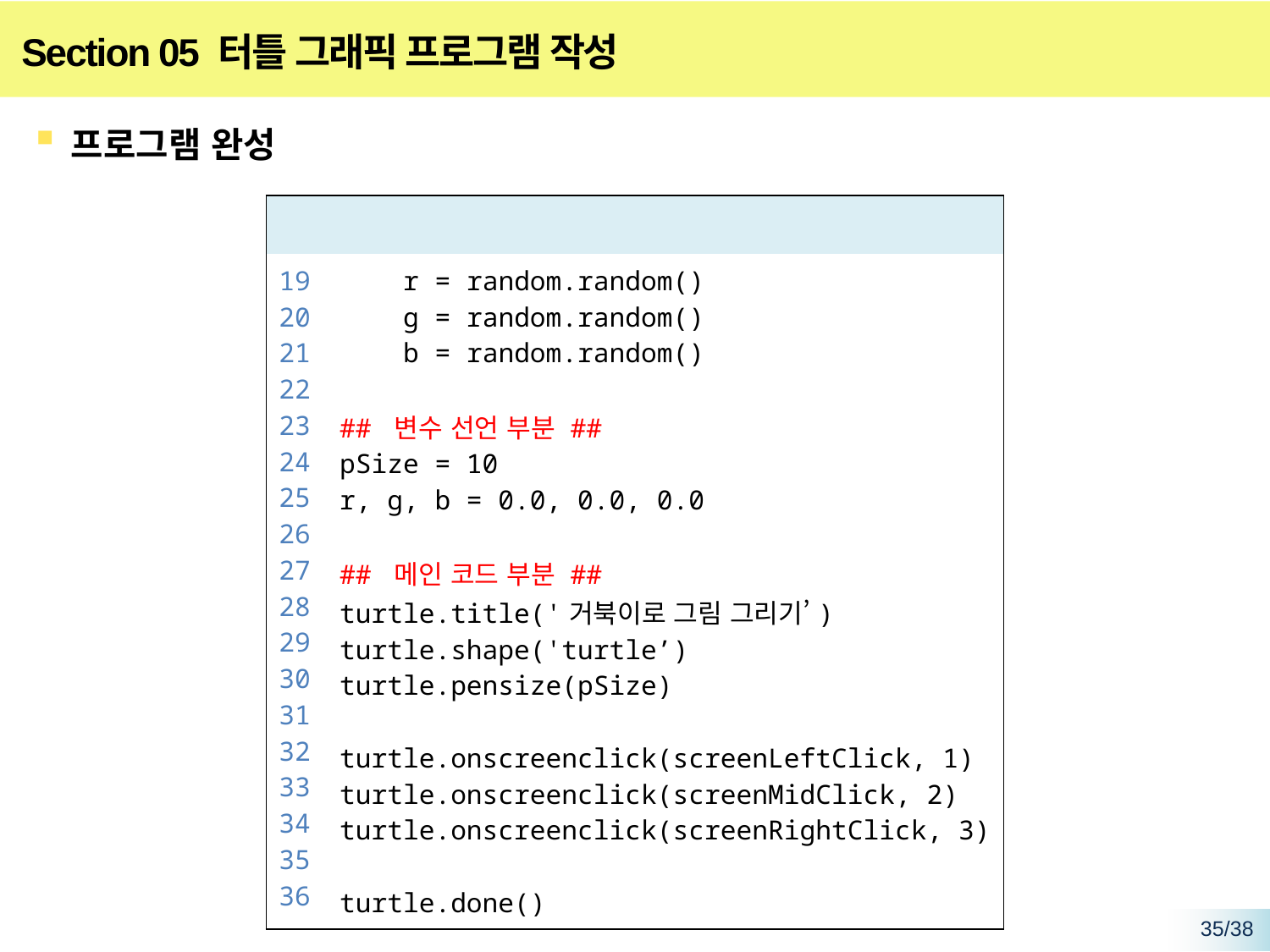

# Section 05 터틀 그래픽 프로그램 작성
프로그램 완성

|  |  |
| --- | --- |
| 19 20 21 22 23 24 25 26 27 28 29 30 31 32 33 34 35 36 | r = random.random() g = random.random() b = random.random() ## 변수 선언 부분 ## pSize = 10 r, g, b = 0.0, 0.0, 0.0 ## 메인 코드 부분 ## turtle.title('거북이로 그림 그리기’) turtle.shape('turtle’) turtle.pensize(pSize) turtle.onscreenclick(screenLeftClick, 1) turtle.onscreenclick(screenMidClick, 2) turtle.onscreenclick(screenRightClick, 3) turtle.done() |